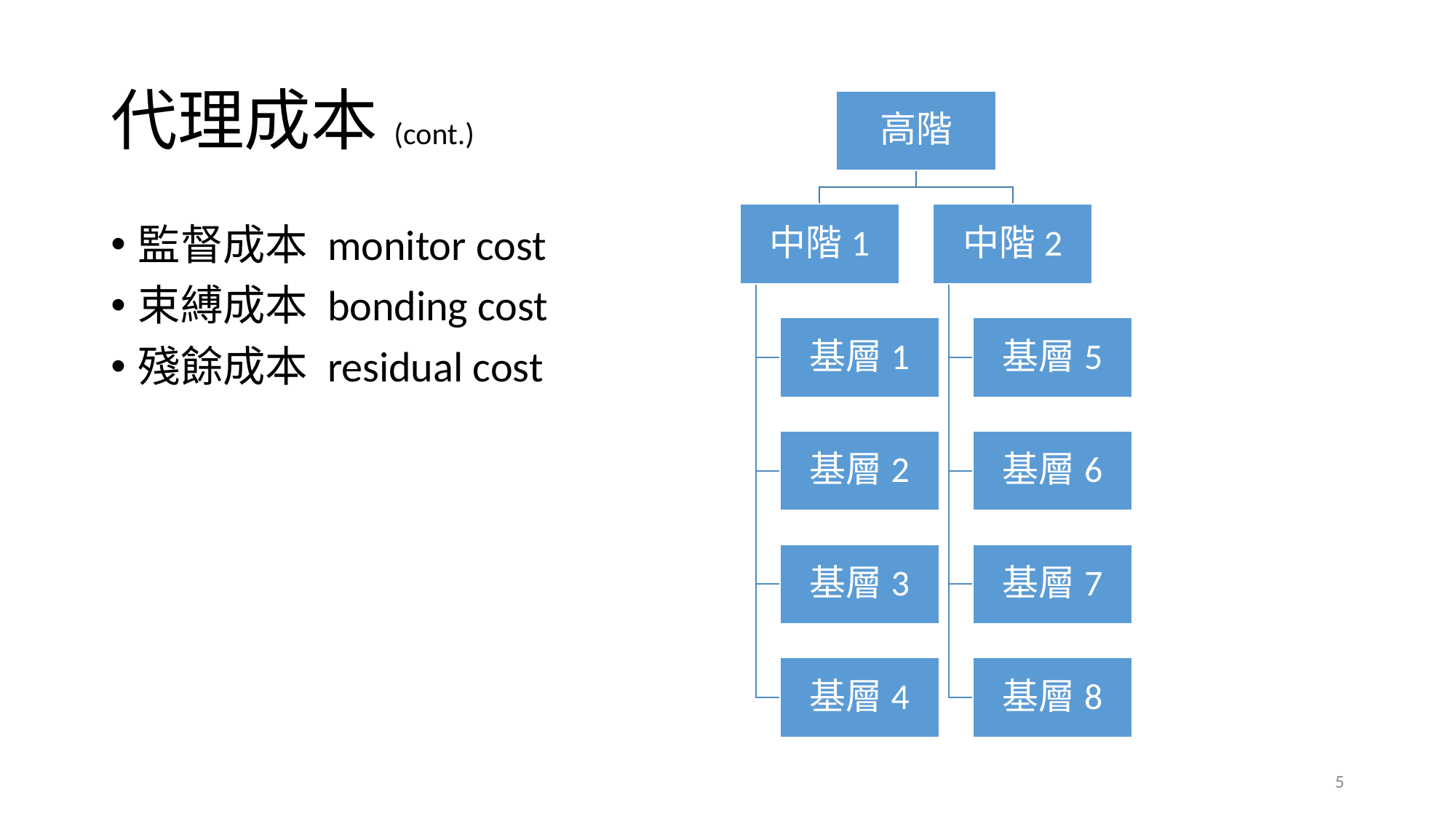

# 代理成本(cont.)
高階
中階1
基層1
基層2
基層3
基層4
中階2
基層5
基層6
基層7
基層8
監督成本 monitor cost
束縛成本 bonding cost
殘餘成本 residual cost
5